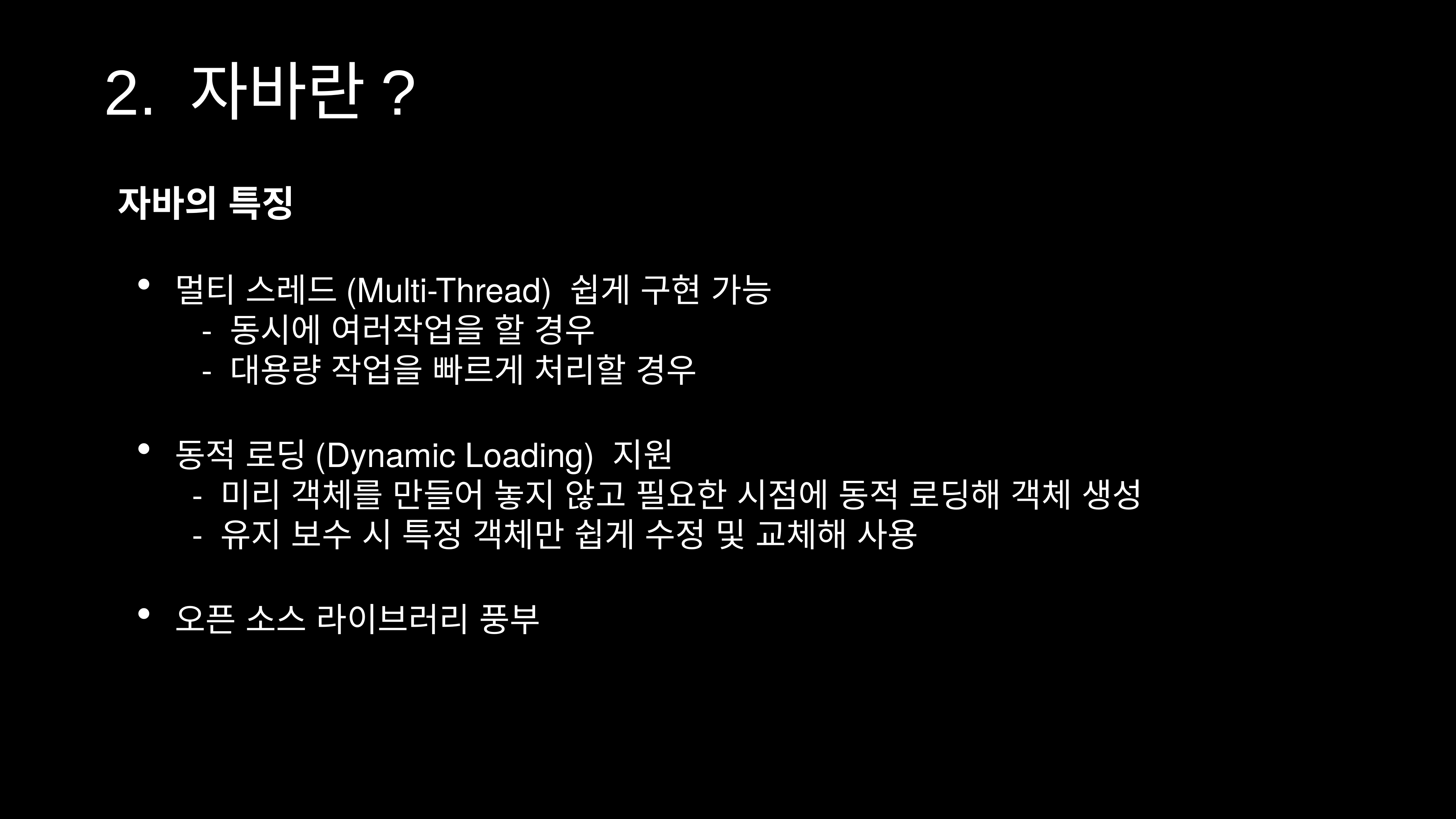

# 2. 자바란?
 자바의 특징
멀티 스레드(Multi-Thread) 쉽게 구현 가능
  - 동시에 여러작업을 할 경우
  - 대용량 작업을 빠르게 처리할 경우
동적 로딩(Dynamic Loading) 지원
 - 미리 객체를 만들어 놓지 않고 필요한 시점에 동적 로딩해 객체 생성
 - 유지 보수 시 특정 객체만 쉽게 수정 및 교체해 사용
오픈 소스 라이브러리 풍부